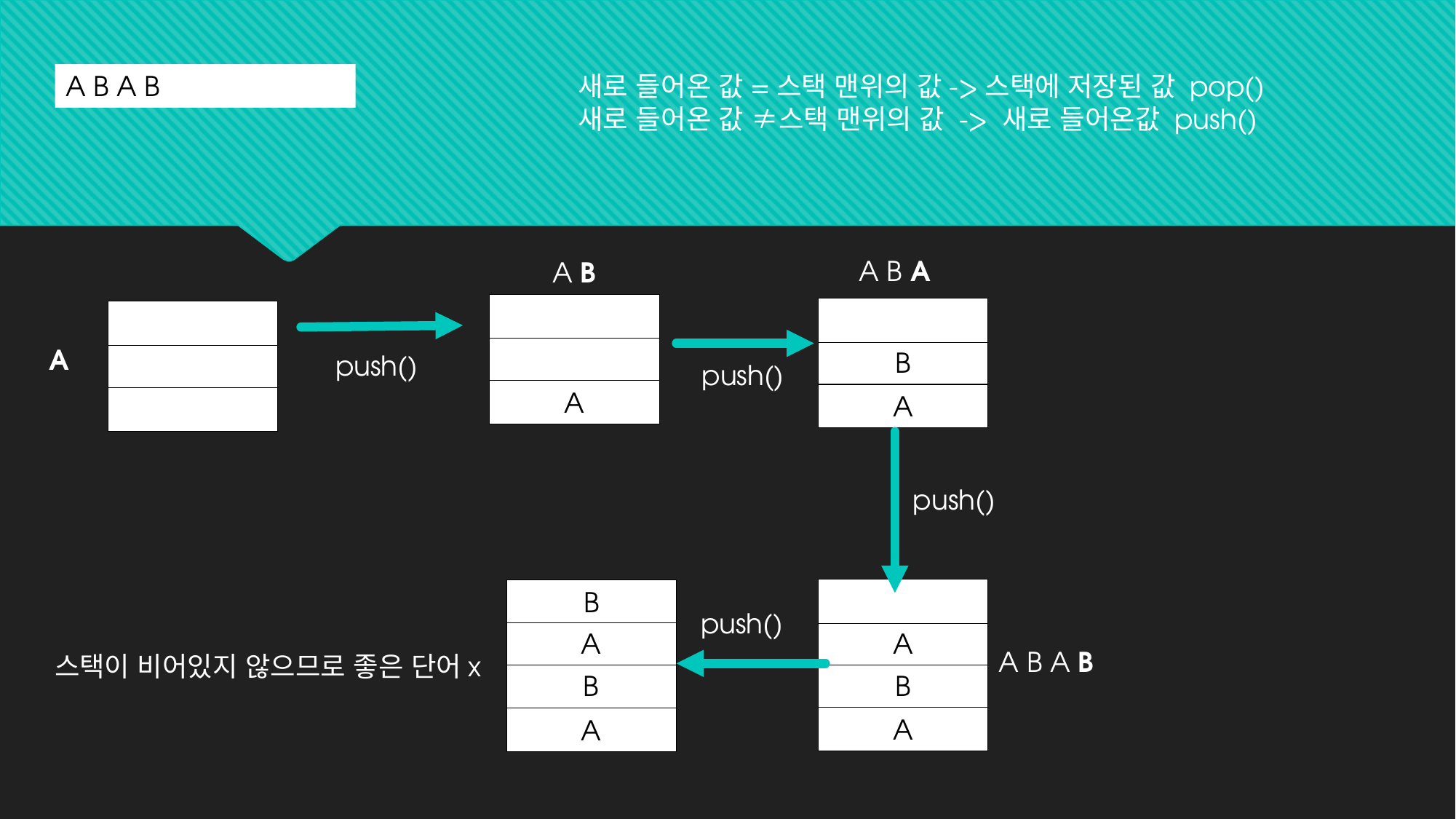

A B A B
새로 들어온 값=스택 맨위의 값->스택에 저장된 값 pop()
새로 들어온 값 ≠스택 맨위의 값 -> 새로 들어온값 push()
A B A
A B

A

B

push()
push()
A
A

push()

B
push()
A
A
A B A B
스택이 비어있지 않으므로 좋은 단어x

B

B
A
A